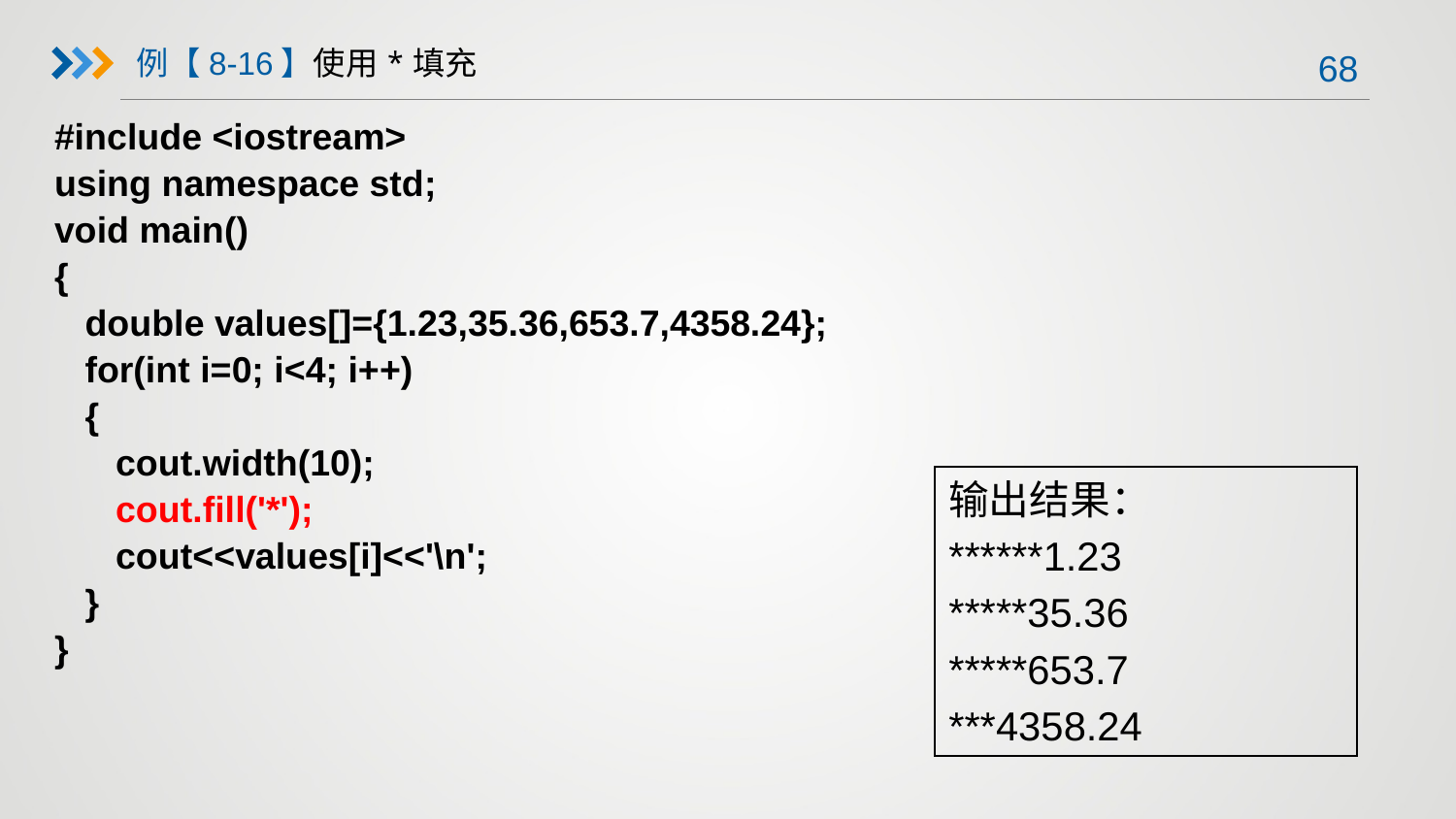

例【8-16】使用*填充
#include <iostream>
using namespace std;
void main()
{
   double values[]={1.23,35.36,653.7,4358.24};
   for(int i=0; i<4; i++)
   {
      cout.width(10);
      cout.fill('*');
      cout<<values[i]<<'\n';
   }
}
输出结果：
******1.23
*****35.36
*****653.7
***4358.24